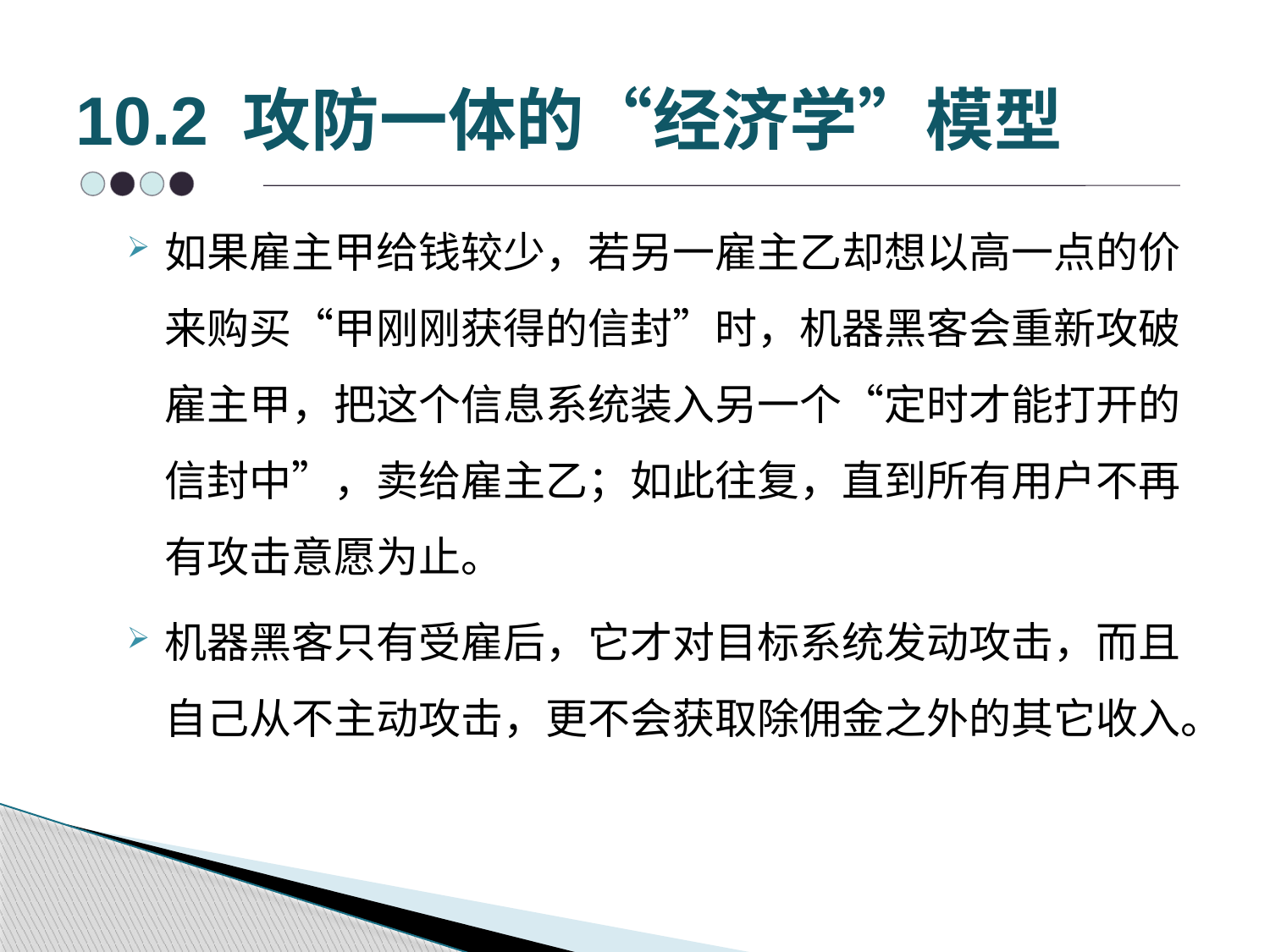

# 10.2 攻防一体的“经济学”模型

如果雇主甲给钱较少，若另一雇主乙却想以高一点的价来购买“甲刚刚获得的信封”时，机器黑客会重新攻破雇主甲，把这个信息系统装入另一个“定时才能打开的信封中”，卖给雇主乙；如此往复，直到所有用户不再有攻击意愿为止。
机器黑客只有受雇后，它才对目标系统发动攻击，而且自己从不主动攻击，更不会获取除佣金之外的其它收入。